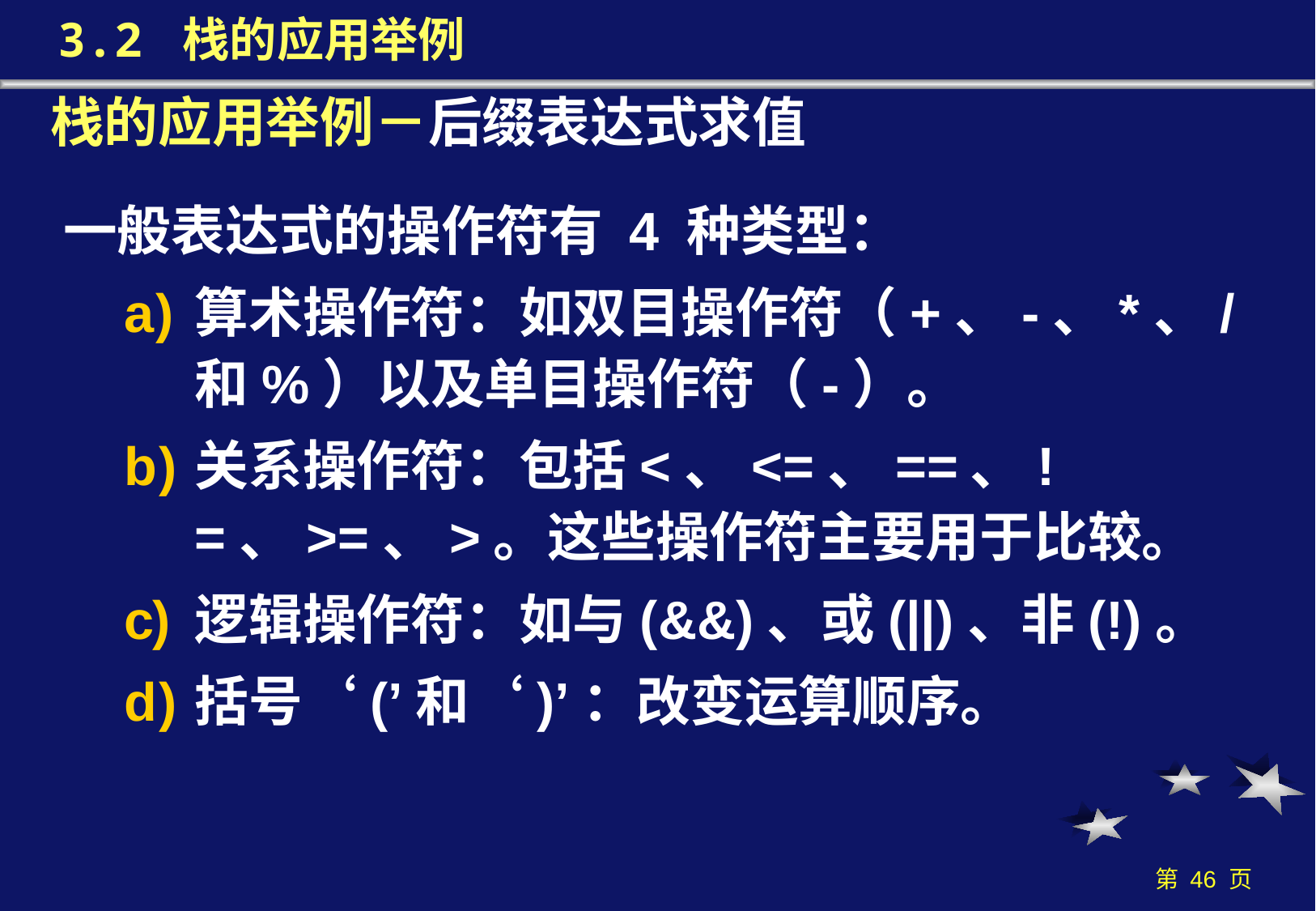

3.2 栈的应用举例
# 栈的应用举例－后缀表达式求值
一般表达式的操作符有 4 种类型：
算术操作符：如双目操作符（+、-、*、/ 和%）以及单目操作符（-）。
关系操作符：包括<、<=、==、!=、>=、>。这些操作符主要用于比较。
逻辑操作符：如与(&&)、或(||)、非(!)。
括号‘(’和‘)’：改变运算顺序。